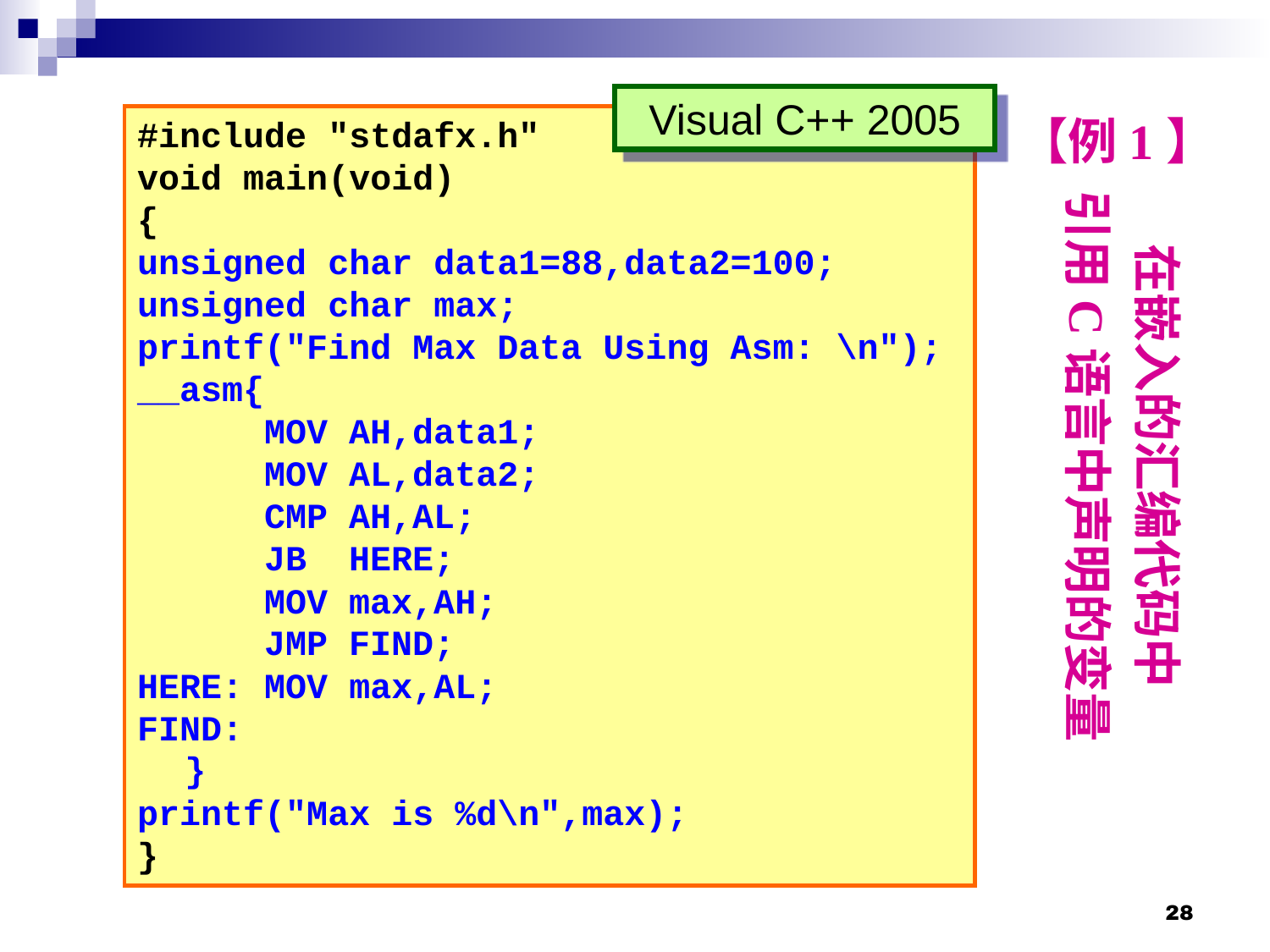

Visual C++ 2005
【例1】
#include "stdafx.h"
void main(void)
{
unsigned char data1=88,data2=100;
unsigned char max;
printf("Find Max Data Using Asm: \n");
__asm{
      MOV AH,data1;
      MOV AL,data2;
      CMP AH,AL;
      JB  HERE;
      MOV max,AH;
      JMP FIND;
HERE: MOV max,AL;
FIND:
	}
printf("Max is %d\n",max);
}
在嵌入的汇编代码中
引用C语言中声明的变量
28